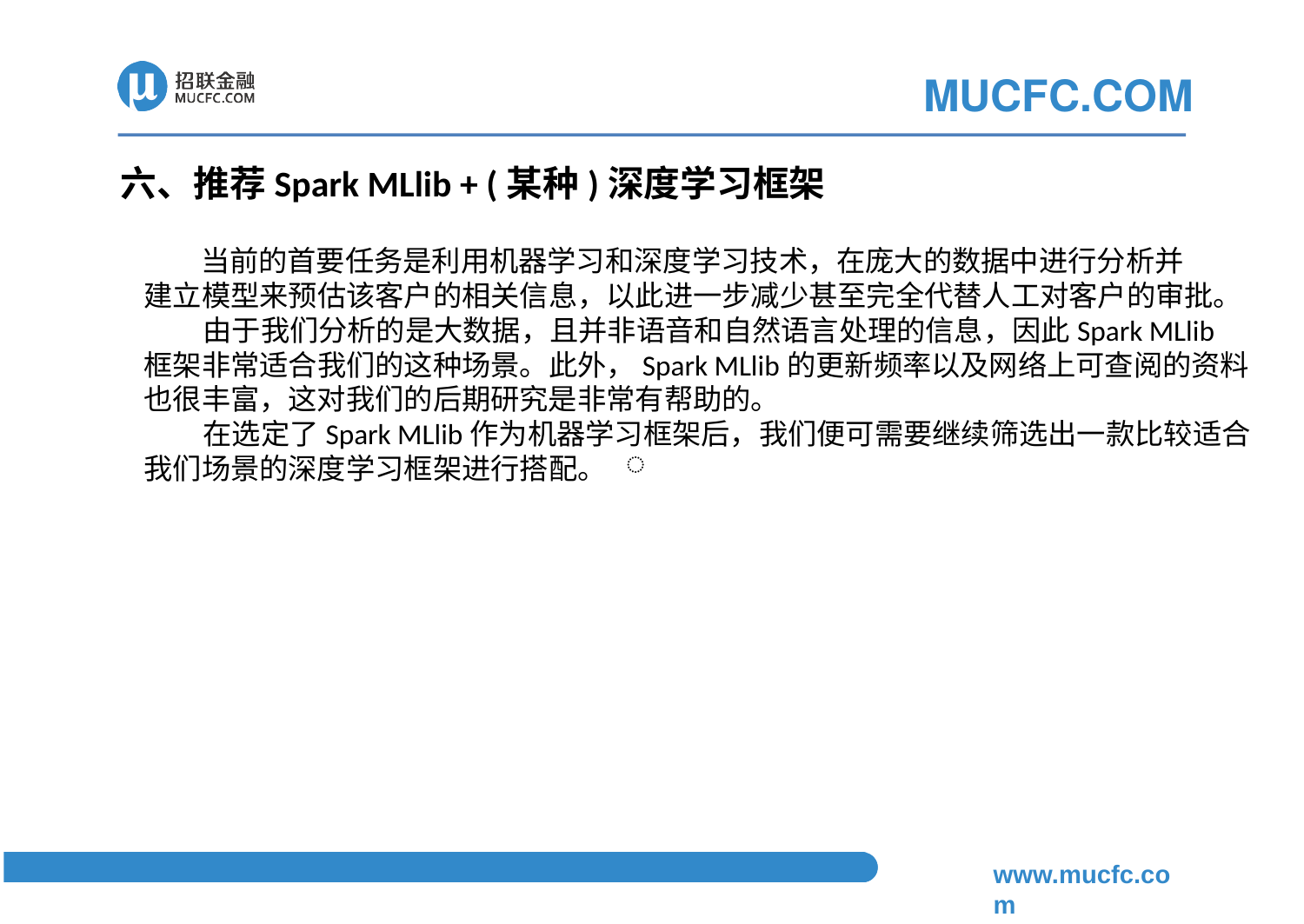

六、推荐Spark MLlib + (某种)深度学习框架

         当前的首要任务是利用机器学习和深度学习技术，在庞大的数据中进行分析并
建立模型来预估该客户的相关信息，以此进一步减少甚至完全代替人工对客户的审批。
        由于我们分析的是大数据，且并非语音和自然语言处理的信息，因此Spark MLlib
框架非常适合我们的这种场景。此外，Spark MLlib的更新频率以及网络上可查阅的资料
也很丰富，这对我们的后期研究是非常有帮助的。
        在选定了Spark MLlib作为机器学习框架后，我们便可需要继续筛选出一款比较适合
我们场景的深度学习框架进行搭配。

️